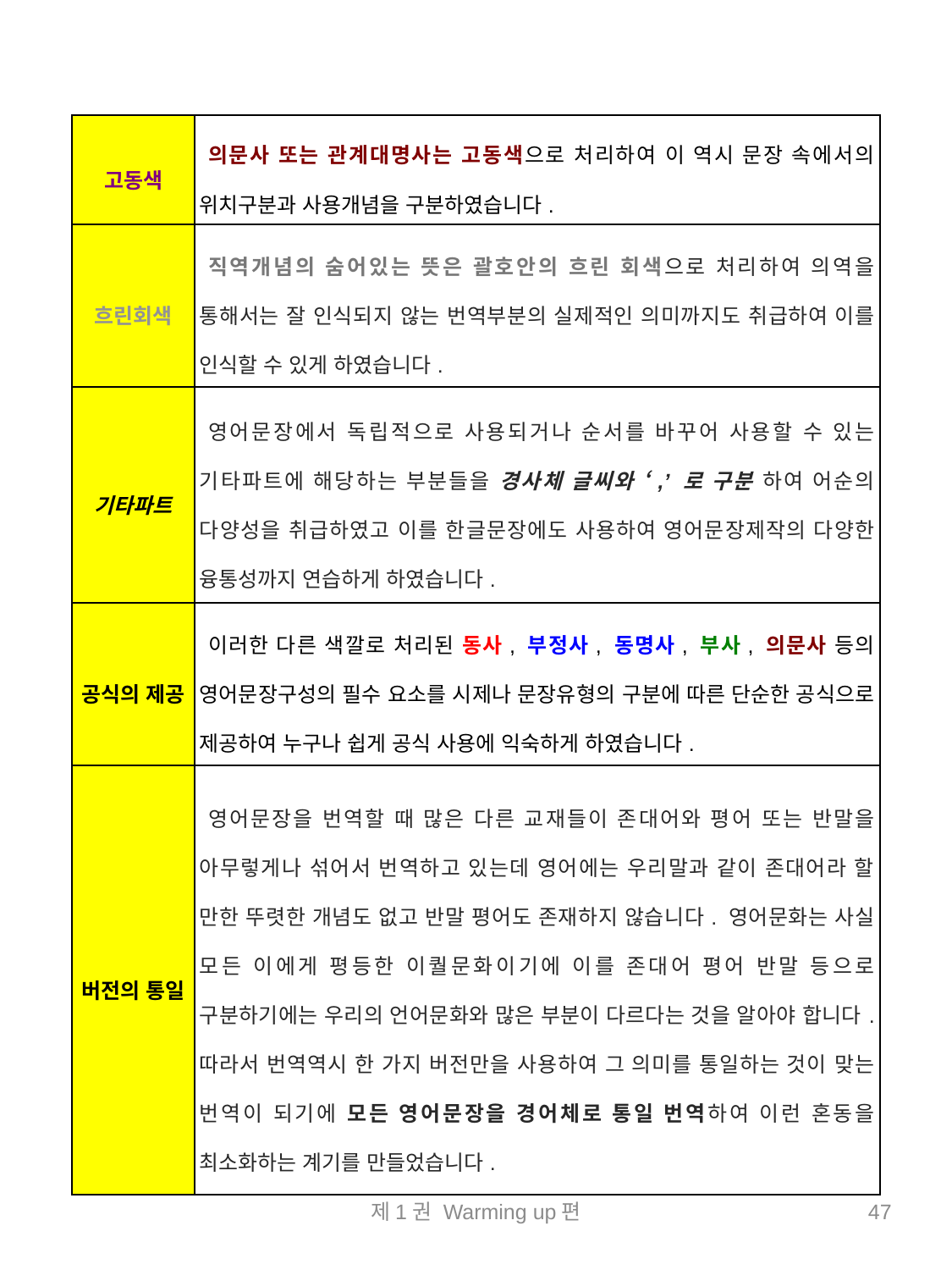

| 고동색 | 의문사 또는 관계대명사는 고동색으로 처리하여 이 역시 문장 속에서의 위치구분과 사용개념을 구분하였습니다. |
| --- | --- |
| 흐린회색 | 직역개념의 숨어있는 뜻은 괄호안의 흐린 회색으로 처리하여 의역을 통해서는 잘 인식되지 않는 번역부분의 실제적인 의미까지도 취급하여 이를 인식할 수 있게 하였습니다. |
| 기타파트 | 영어문장에서 독립적으로 사용되거나 순서를 바꾸어 사용할 수 있는 기타파트에 해당하는 부분들을 경사체 글씨와 ‘,’ 로 구분 하여 어순의 다양성을 취급하였고 이를 한글문장에도 사용하여 영어문장제작의 다양한 융통성까지 연습하게 하였습니다. |
| 공식의 제공 | 이러한 다른 색깔로 처리된 동사, 부정사, 동명사, 부사, 의문사 등의 영어문장구성의 필수 요소를 시제나 문장유형의 구분에 따른 단순한 공식으로 제공하여 누구나 쉽게 공식 사용에 익숙하게 하였습니다. |
| 버전의 통일 | 영어문장을 번역할 때 많은 다른 교재들이 존대어와 평어 또는 반말을 아무렇게나 섞어서 번역하고 있는데 영어에는 우리말과 같이 존대어라 할 만한 뚜렷한 개념도 없고 반말 평어도 존재하지 않습니다. 영어문화는 사실 모든 이에게 평등한 이퀄문화이기에 이를 존대어 평어 반말 등으로 구분하기에는 우리의 언어문화와 많은 부분이 다르다는 것을 알아야 합니다. 따라서 번역역시 한 가지 버전만을 사용하여 그 의미를 통일하는 것이 맞는 번역이 되기에 모든 영어문장을 경어체로 통일 번역하여 이런 혼동을 최소화하는 계기를 만들었습니다. |
제1권 Warming up편
47